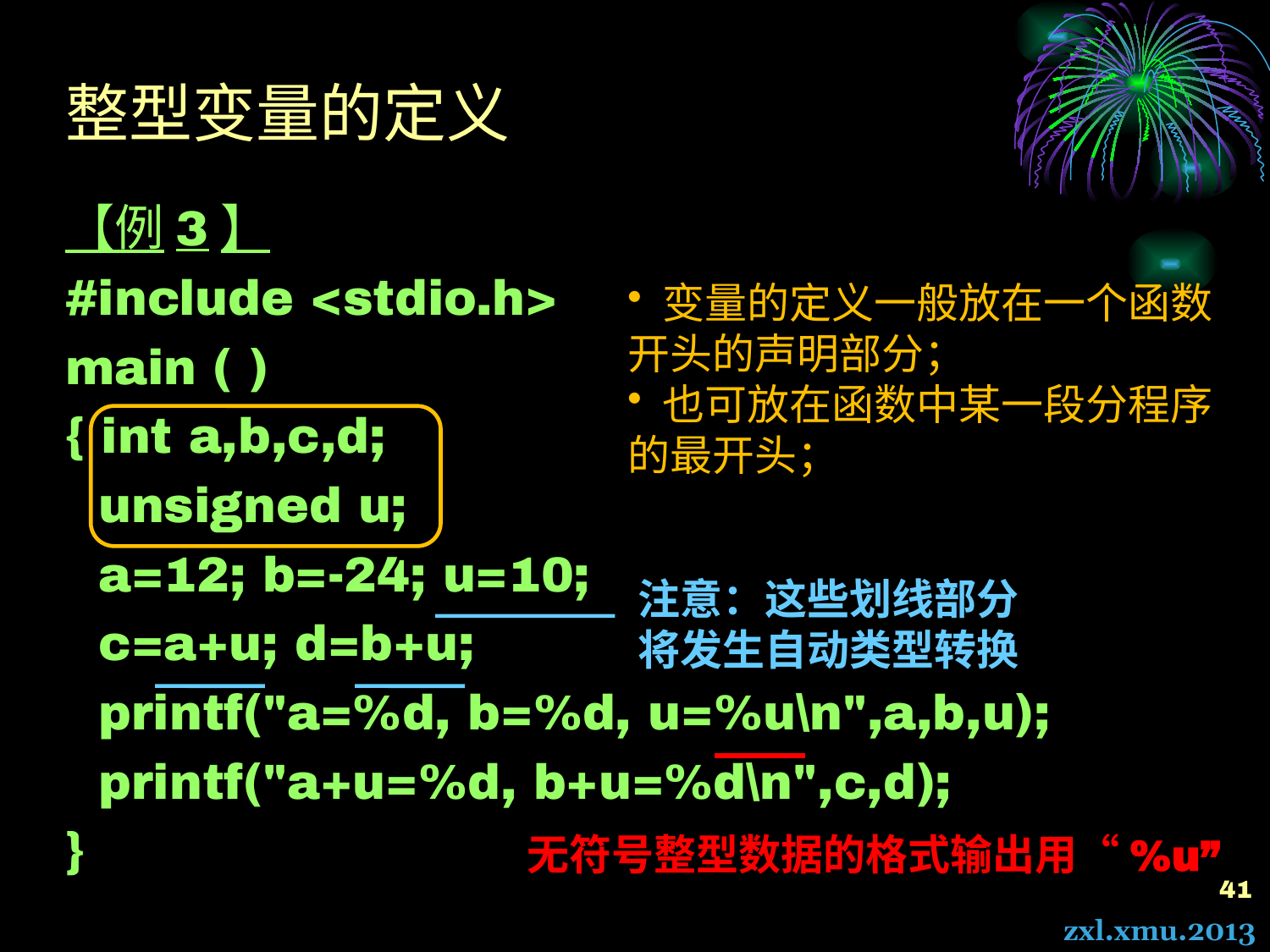

# 整型变量的定义
【例3】
#include <stdio.h>
main ( )
{ int a,b,c,d;
  unsigned u;
  a=12; b=-24; u=10;
  c=a+u; d=b+u;
  printf("a=%d, b=%d, u=%u\n",a,b,u);
  printf("a+u=%d, b+u=%d\n",c,d);
}
 变量的定义一般放在一个函数开头的声明部分；
 也可放在函数中某一段分程序的最开头；

注意：这些划线部分将发生自动类型转换

无符号整型数据的格式输出用“%u”
41